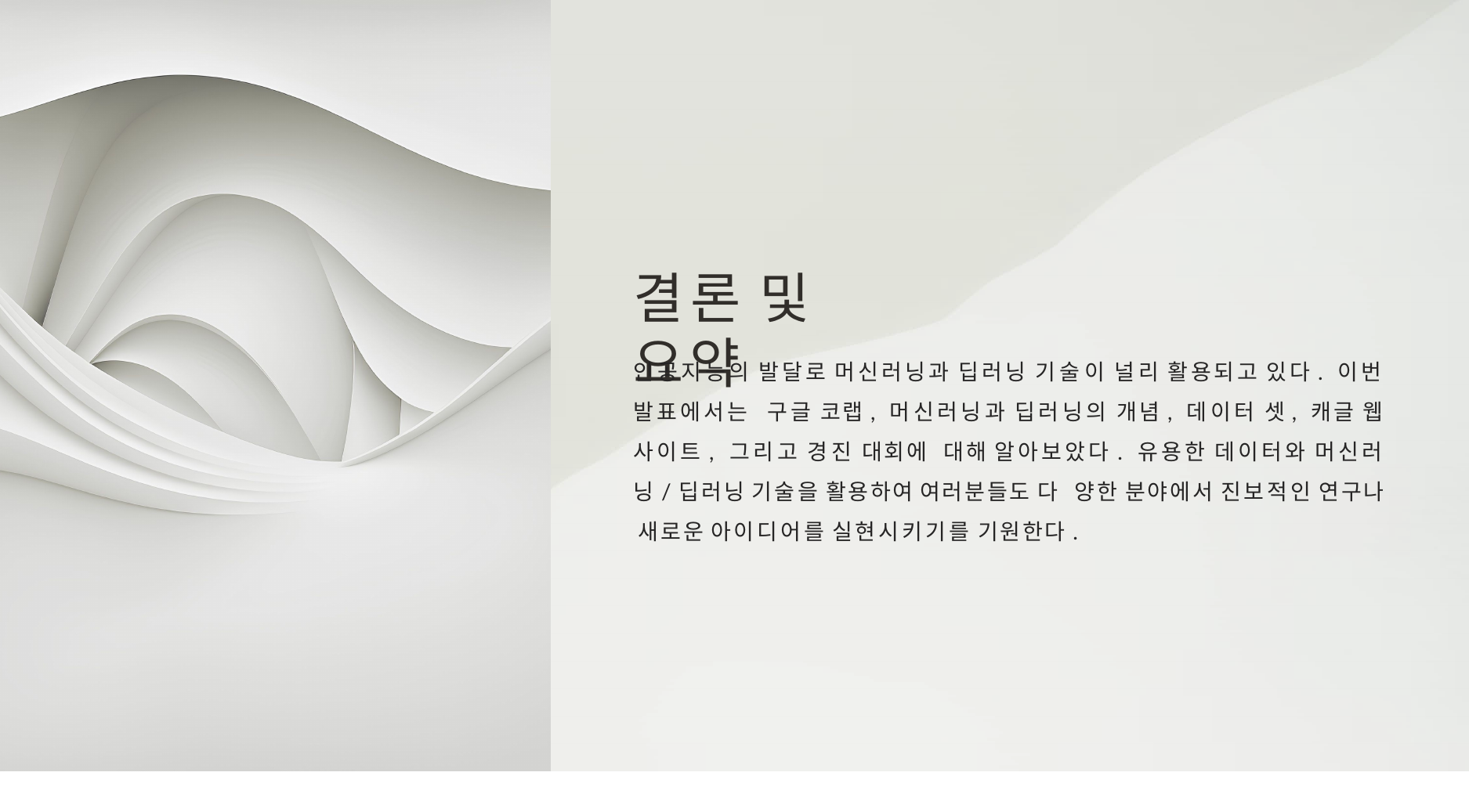

# 결론 및 요약
인공지능의 발달로 머신러닝과 딥러닝 기술이 널리 활용되고 있다. 이번 발표에서는  구글 코랩, 머신러닝과 딥러닝의 개념, 데이터 셋, 캐글 웹 사이트, 그리고 경진 대회에  대해 알아보았다. 유용한 데이터와 머신러닝/딥러닝 기술을 활용하여 여러분들도 다  양한 분야에서 진보적인 연구나 새로운 아이디어를 실현시키기를 기원한다.